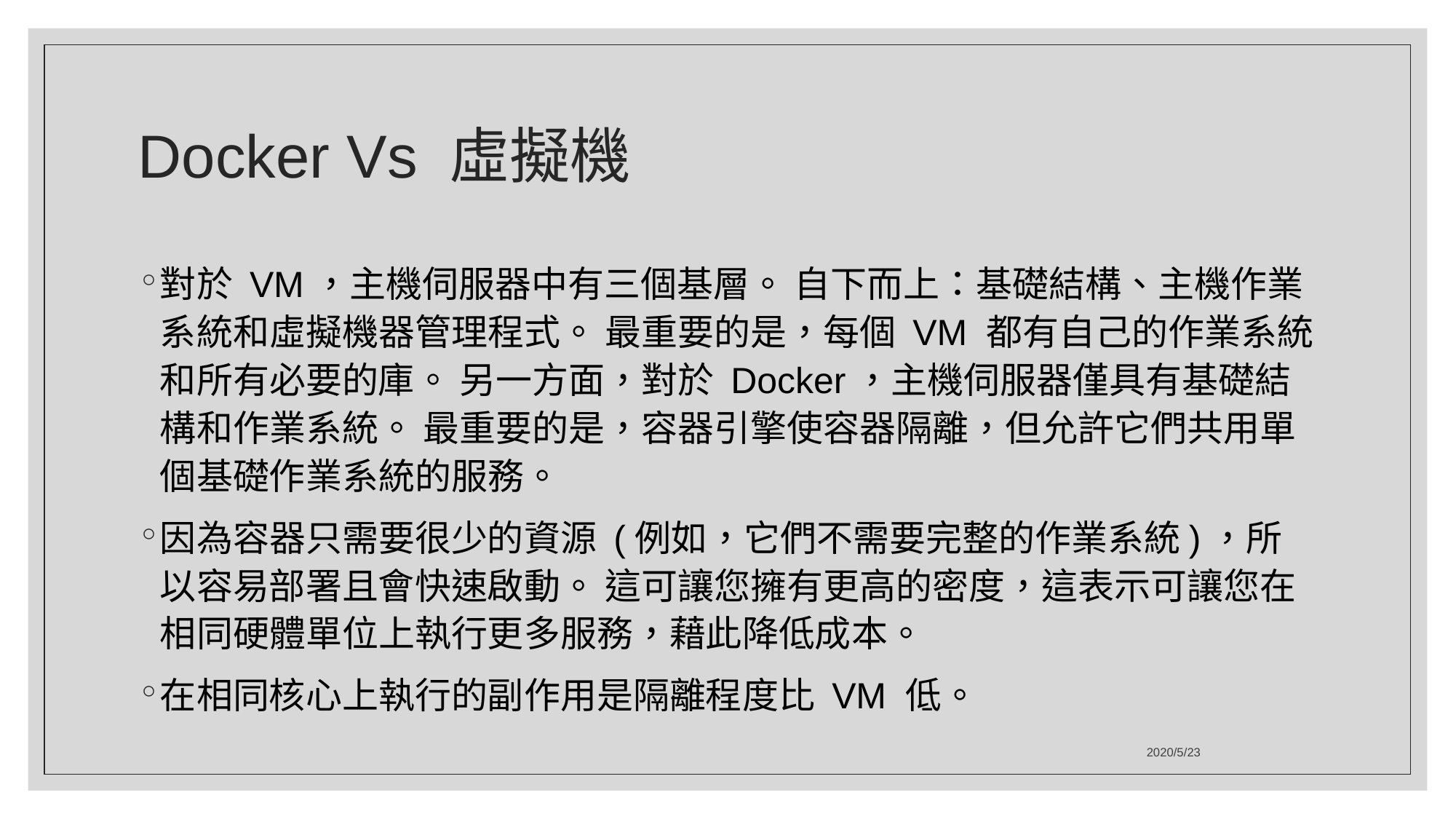

# Docker Vs 虛擬機
對於 VM，主機伺服器中有三個基層。 自下而上：基礎結構、主機作業系統和虛擬機器管理程式。 最重要的是，每個 VM 都有自己的作業系統和所有必要的庫。 另一方面，對於 Docker，主機伺服器僅具有基礎結構和作業系統。 最重要的是，容器引擎使容器隔離，但允許它們共用單個基礎作業系統的服務。
因為容器只需要很少的資源 (例如，它們不需要完整的作業系統)，所以容易部署且會快速啟動。 這可讓您擁有更高的密度，這表示可讓您在相同硬體單位上執行更多服務，藉此降低成本。
在相同核心上執行的副作用是隔離程度比 VM 低。
2020/5/23